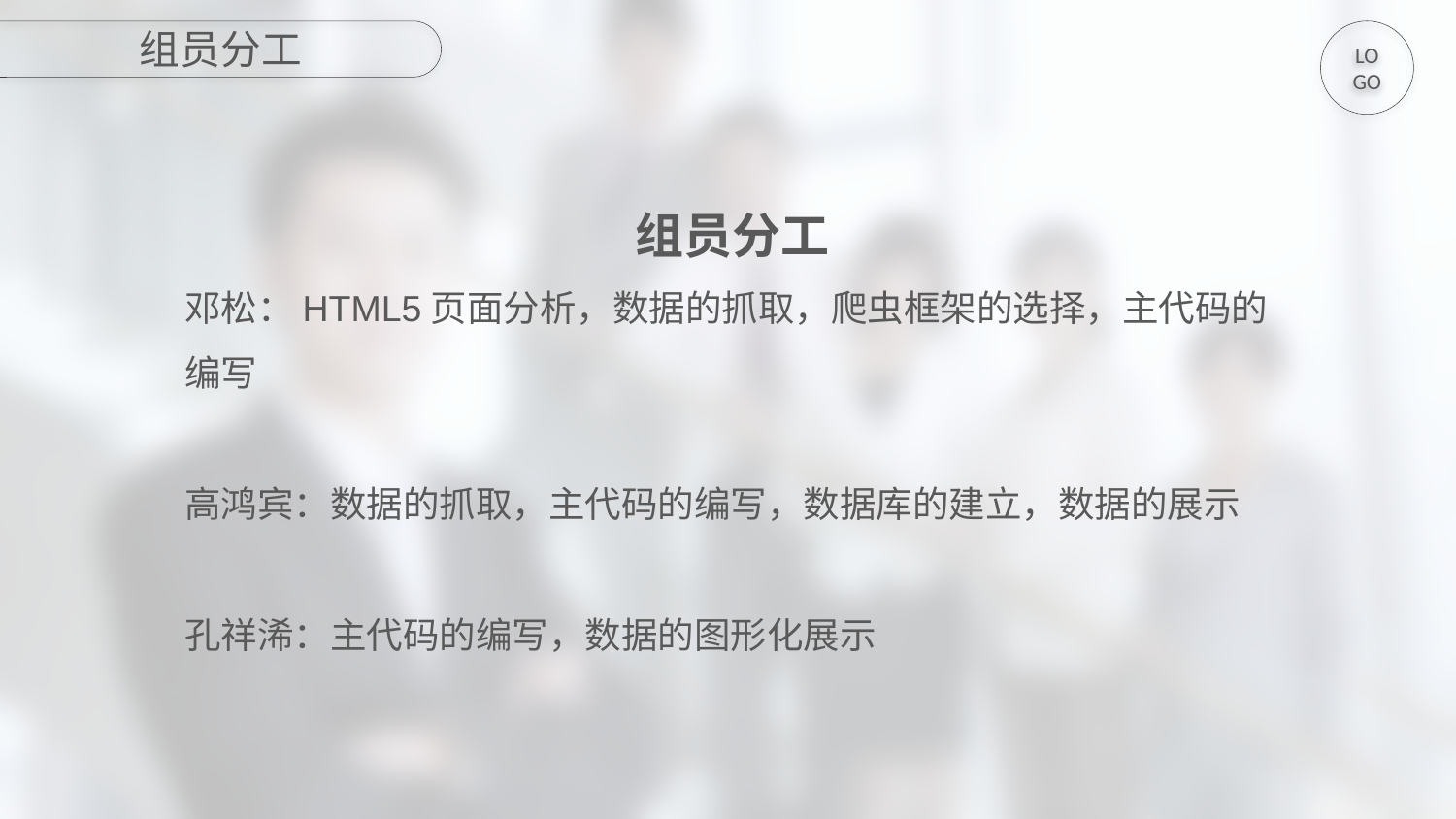

组员分工

LOGO
组员分工
邓松：HTML5页面分析，数据的抓取，爬虫框架的选择，主代码的编写

高鸿宾：数据的抓取，主代码的编写，数据库的建立，数据的展示

孔祥浠：主代码的编写，数据的图形化展示